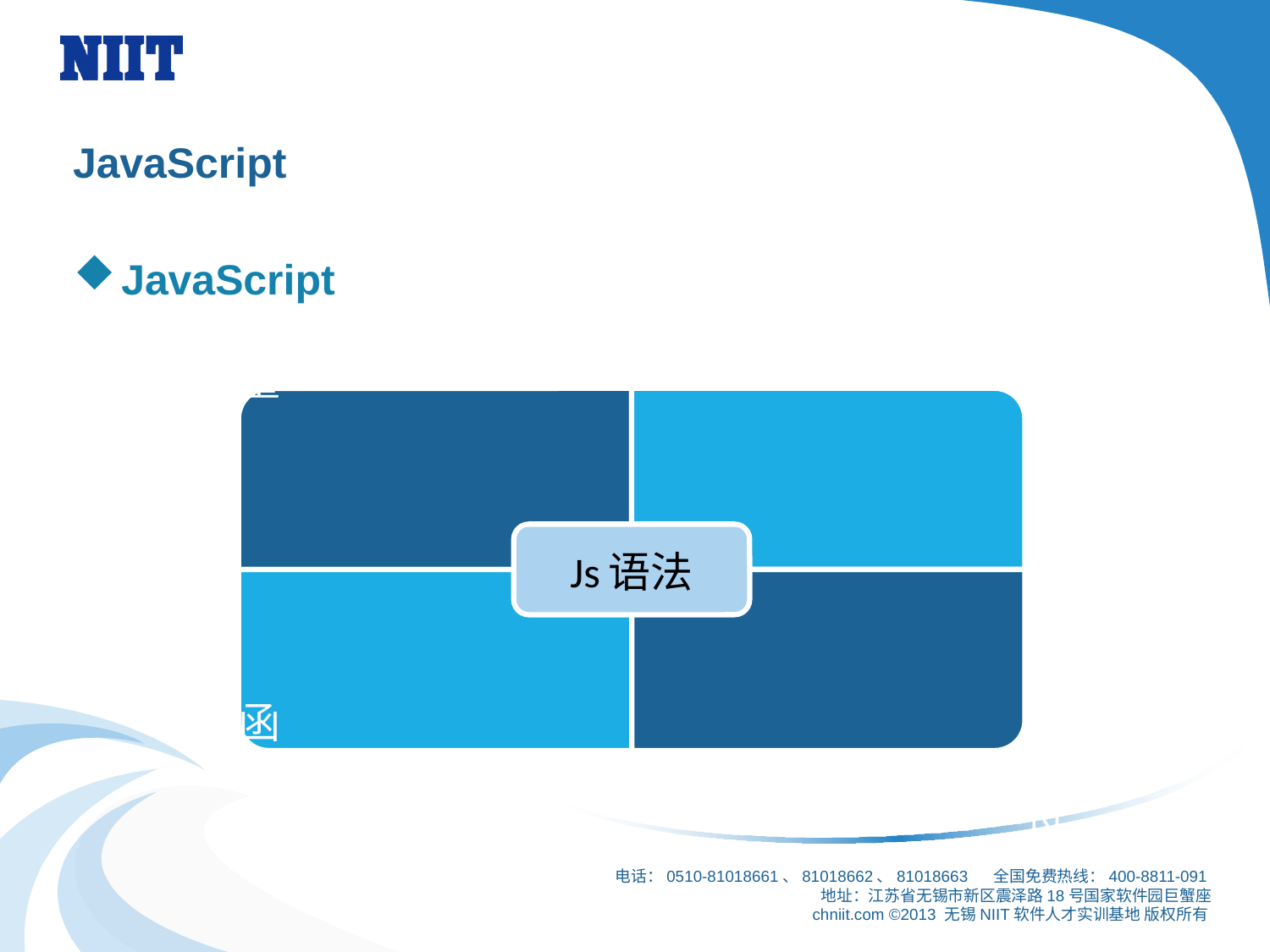

# JavaScript
JavaScript
Js语法
变量
控制语句
函数
运算符